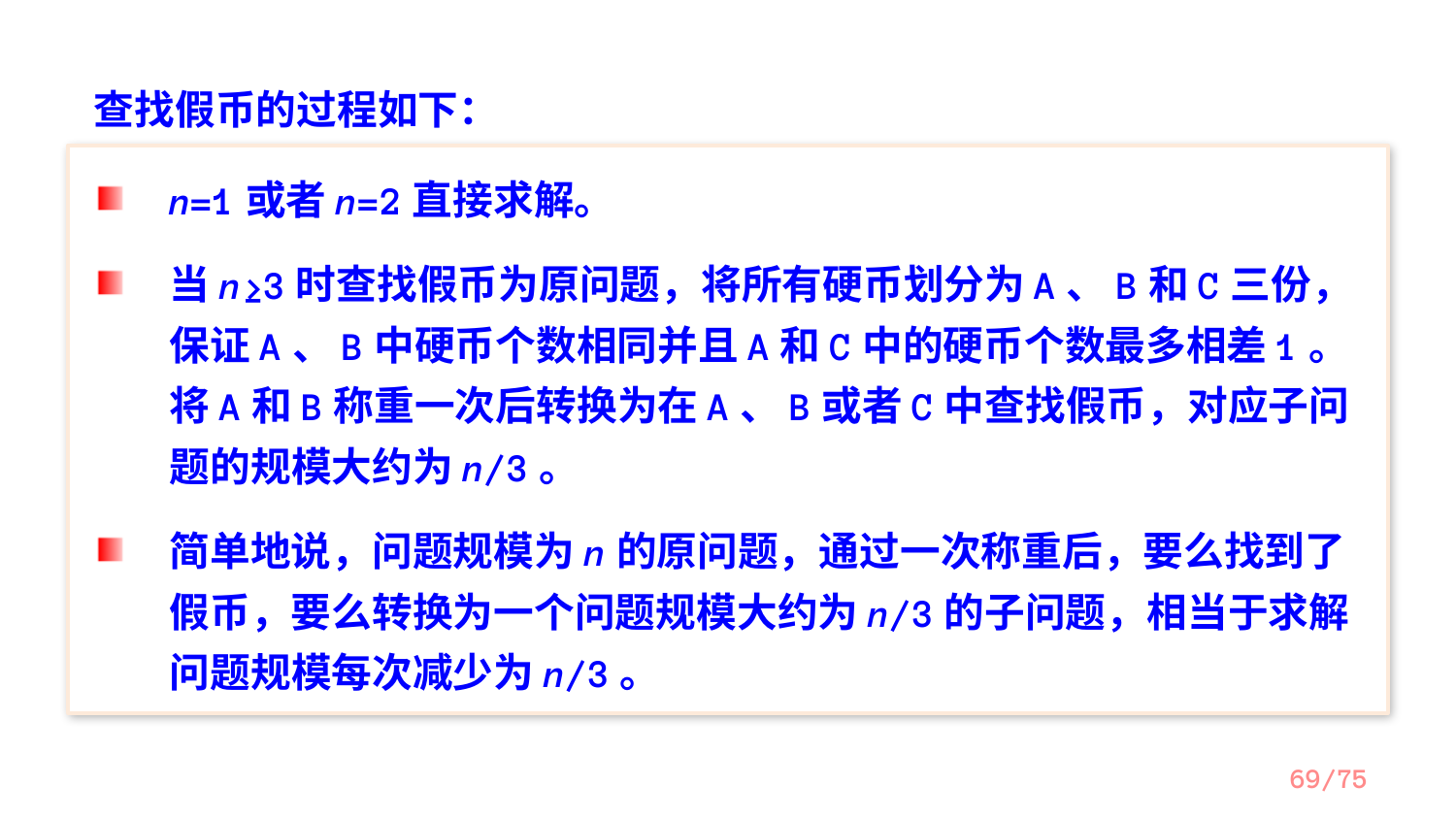

查找假币的过程如下：
n=1或者n=2直接求解。
当n≥3时查找假币为原问题，将所有硬币划分为A、B和C三份，保证A、B中硬币个数相同并且A和C中的硬币个数最多相差1。将A和B称重一次后转换为在A、B或者C中查找假币，对应子问题的规模大约为n/3。
简单地说，问题规模为n的原问题，通过一次称重后，要么找到了假币，要么转换为一个问题规模大约为n/3的子问题，相当于求解问题规模每次减少为n/3。
69/75